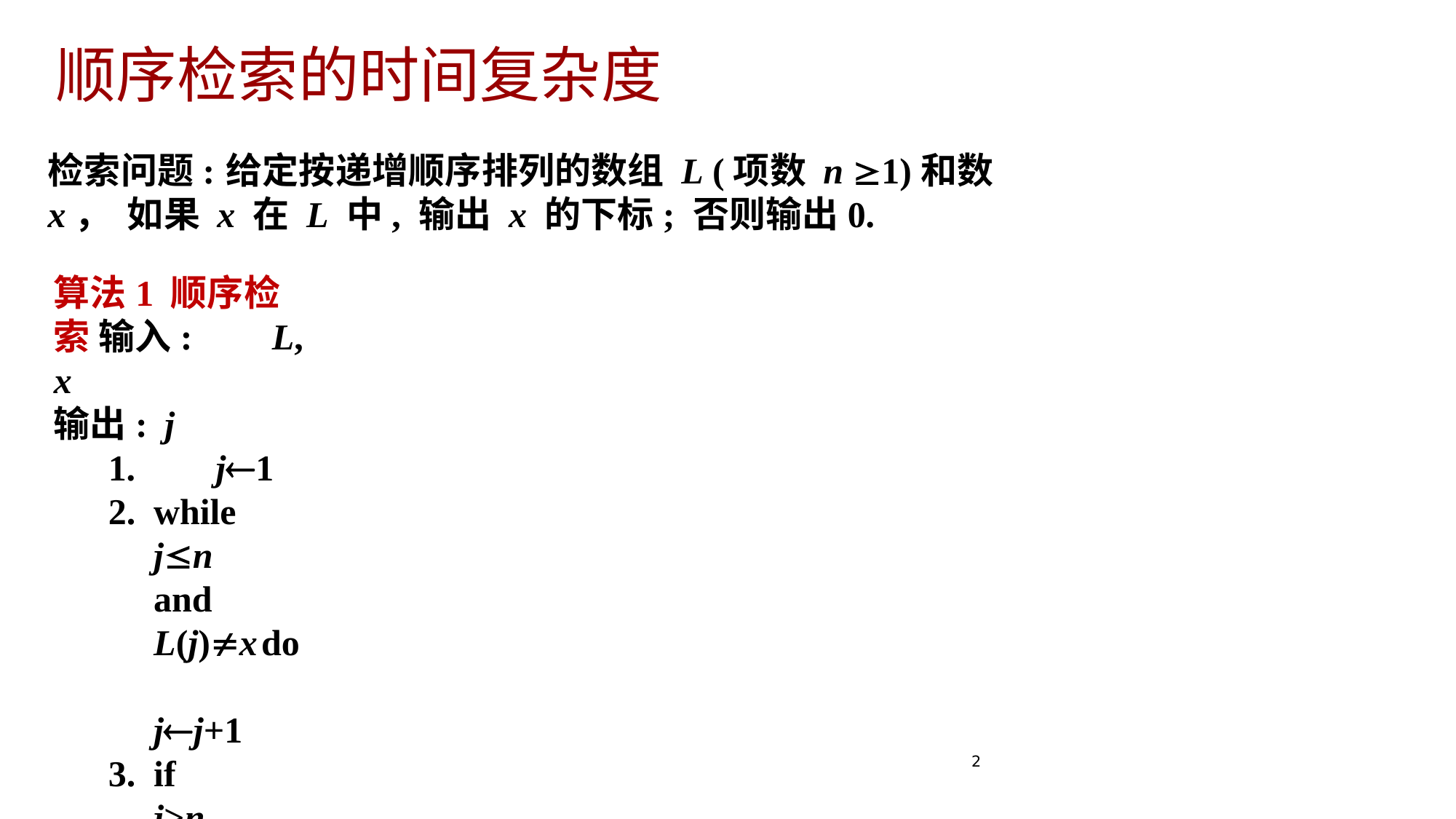

# 顺序检索的时间复杂度
检索问题:	给定按递增顺序排列的数组 L (项数 n ≥1)和数 x，  如果 x 在 L 中, 输出 x 的下标; 否则输出0.
算法1		顺序检索 输入:	L, x
输出:	j
1.	j←1
while	j≤n	and	L(j)≠x	do	j←j+1
if	j>n	then	j←0
分析：设 x 在L中每个位置和空隙的概率都是1/(2n+1)
W(n)=n  A(n)=[(1+2+...+n)+n(n+1)]/(2n+1)≈3n/4.
2